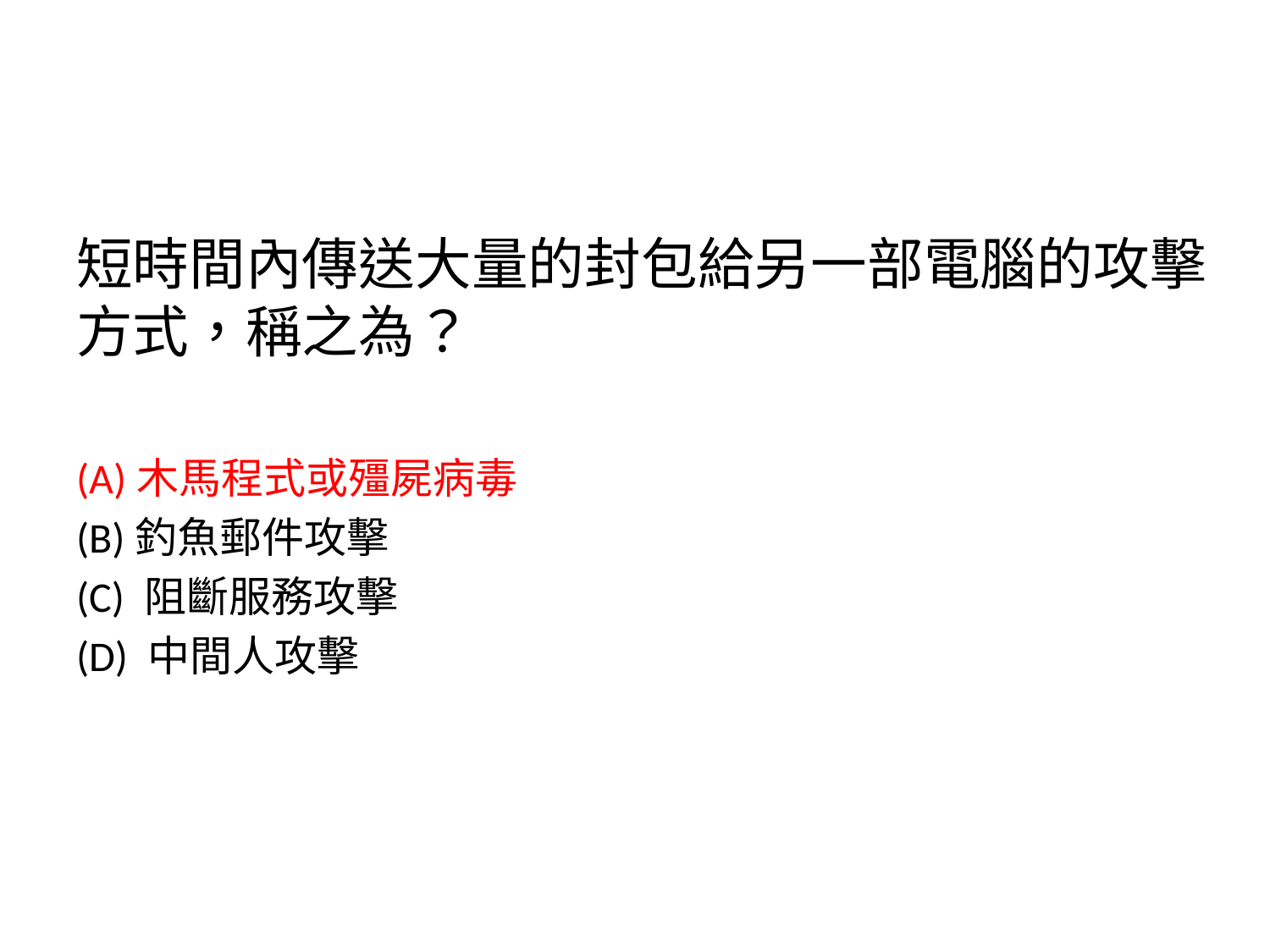

短時間內傳送大量的封包給另一部電腦的攻擊方式，稱之為？

(A)木馬程式或殭屍病毒
(B)釣魚郵件攻擊
(C) 阻斷服務攻擊
(D) 中間人攻擊